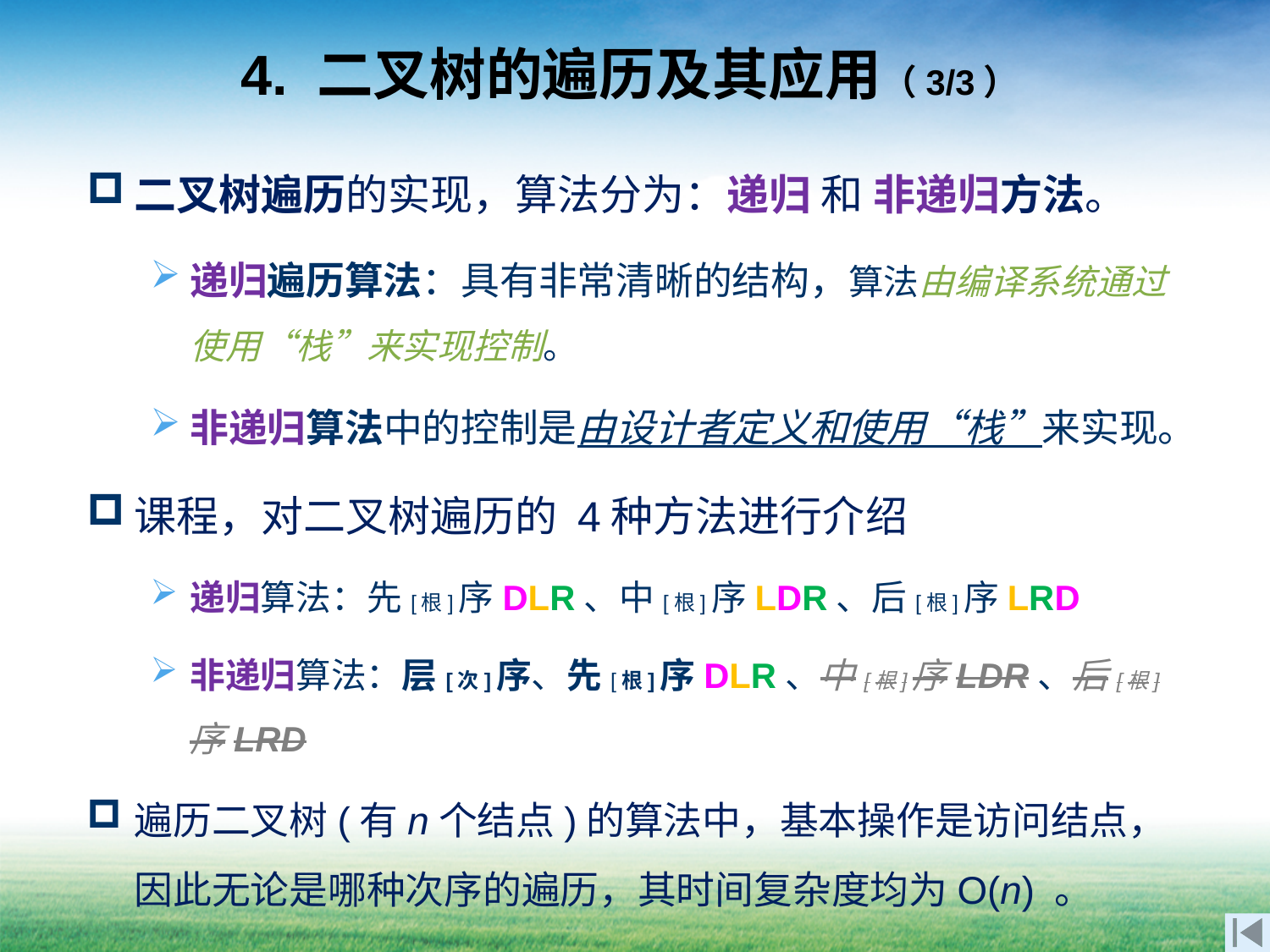

# 4. 二叉树的遍历及其应用（3/3）
二叉树遍历的实现，算法分为：递归 和 非递归方法。
递归遍历算法：具有非常清晰的结构，算法由编译系统通过使用“栈”来实现控制。
非递归算法中的控制是由设计者定义和使用“栈”来实现。
课程，对二叉树遍历的 4种方法进行介绍
递归算法：先[根]序DLR、中[根]序LDR、后[根]序LRD
非递归算法：层[次]序、先[根]序DLR、中[根]序LDR、后[根]序LRD
遍历二叉树(有n个结点)的算法中，基本操作是访问结点，因此无论是哪种次序的遍历，其时间复杂度均为O(n) 。